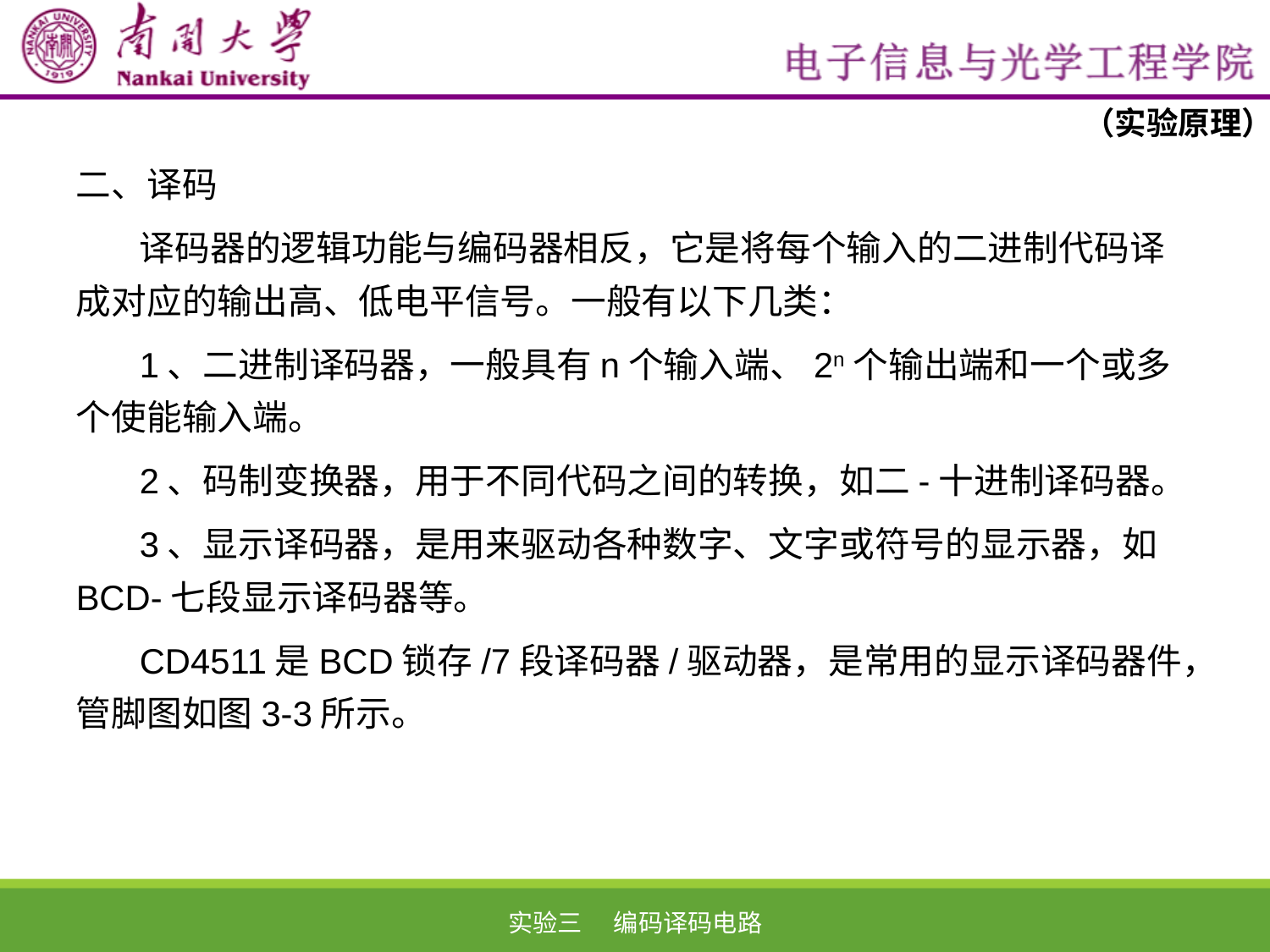

（实验原理）
二、译码
译码器的逻辑功能与编码器相反，它是将每个输入的二进制代码译成对应的输出高、低电平信号。一般有以下几类：
1、二进制译码器，一般具有n个输入端、2n个输出端和一个或多个使能输入端。
2、码制变换器，用于不同代码之间的转换，如二-十进制译码器。
3、显示译码器，是用来驱动各种数字、文字或符号的显示器，如BCD-七段显示译码器等。
CD4511是BCD锁存/7段译码器/驱动器，是常用的显示译码器件，管脚图如图3-3所示。
实验三    编码译码电路
3